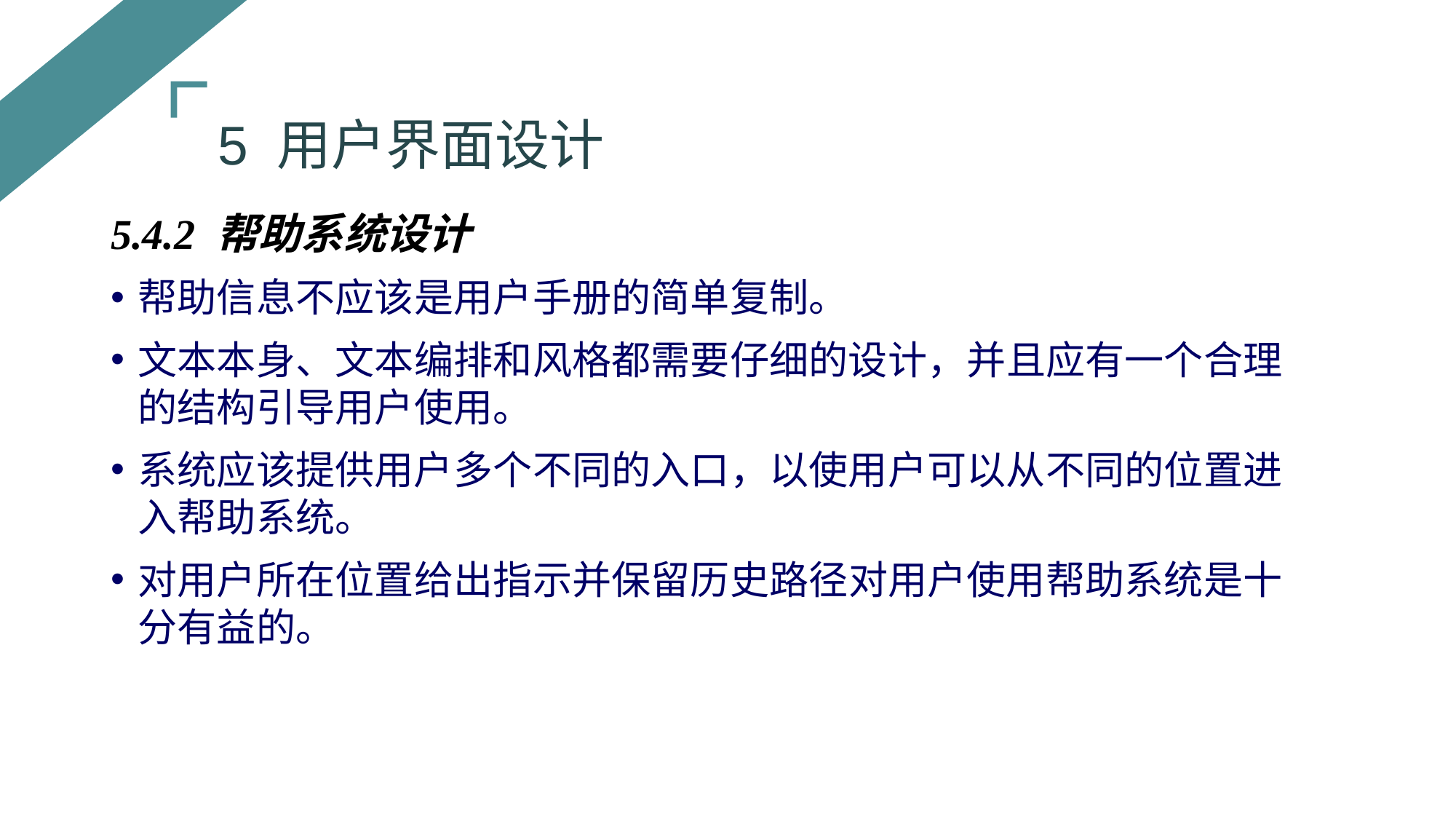

5 用户界面设计
5.4.2 帮助系统设计
帮助信息不应该是用户手册的简单复制。
文本本身、文本编排和风格都需要仔细的设计，并且应有一个合理的结构引导用户使用。
系统应该提供用户多个不同的入口，以使用户可以从不同的位置进入帮助系统。
对用户所在位置给出指示并保留历史路径对用户使用帮助系统是十分有益的。